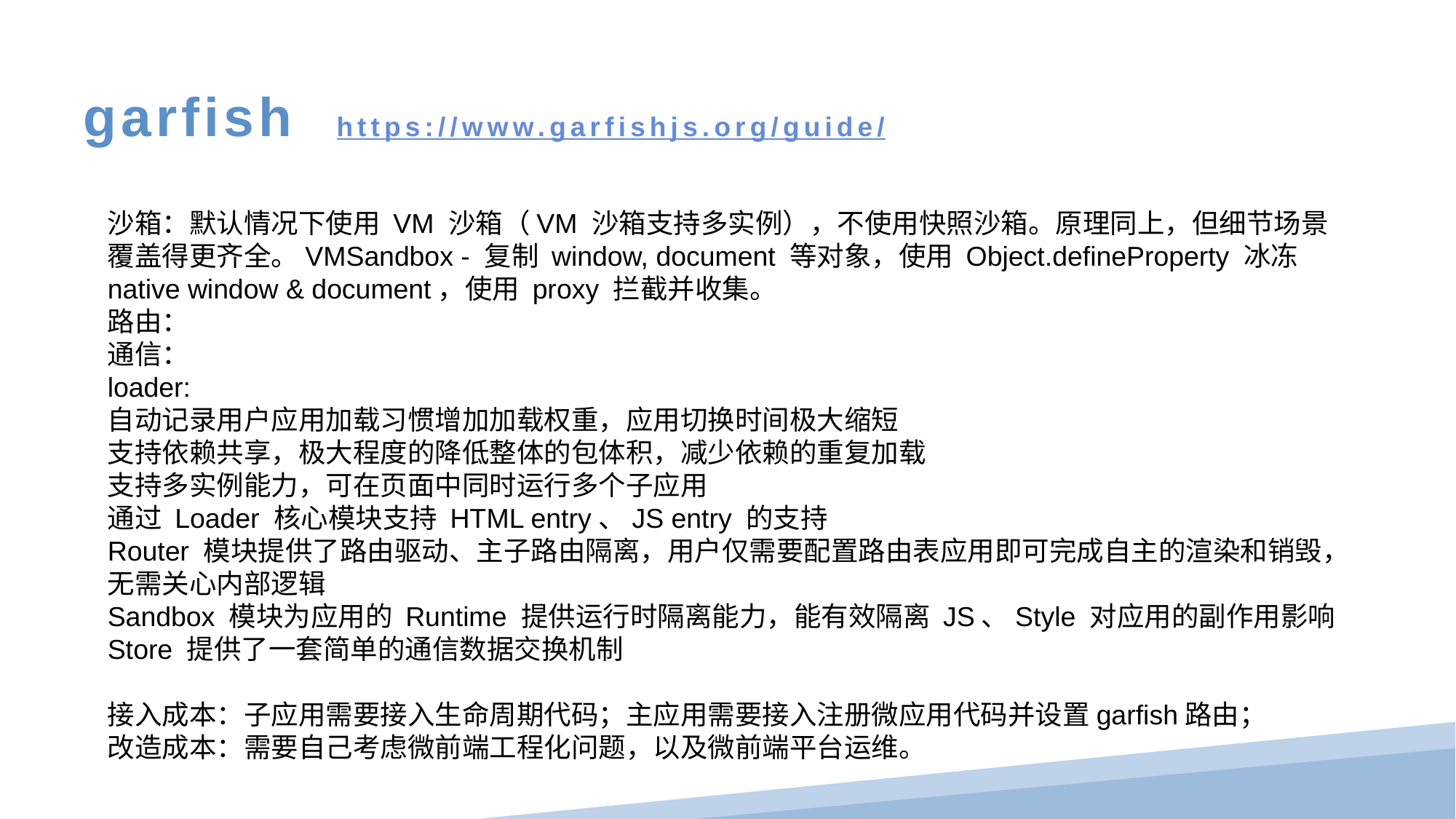

garfish  https://www.garfishjs.org/guide/
沙箱：默认情况下使用 VM 沙箱（VM 沙箱支持多实例），不使用快照沙箱。原理同上，但细节场景覆盖得更齐全。VMSandbox - 复制 window, document 等对象，使用 Object.defineProperty 冰冻 native window & document，使用 proxy 拦截并收集。
路由：
通信：
loader:
自动记录用户应用加载习惯增加加载权重，应用切换时间极大缩短
支持依赖共享，极大程度的降低整体的包体积，减少依赖的重复加载
支持多实例能力，可在页面中同时运行多个子应用
通过 Loader 核心模块支持 HTML entry、JS entry 的支持
Router 模块提供了路由驱动、主子路由隔离，用户仅需要配置路由表应用即可完成自主的渲染和销毁，无需关心内部逻辑
Sandbox 模块为应用的 Runtime 提供运行时隔离能力，能有效隔离 JS、Style 对应用的副作用影响
Store 提供了一套简单的通信数据交换机制

接入成本：子应用需要接入生命周期代码；主应用需要接入注册微应用代码并设置garfish路由；
改造成本：需要自己考虑微前端工程化问题，以及微前端平台运维。